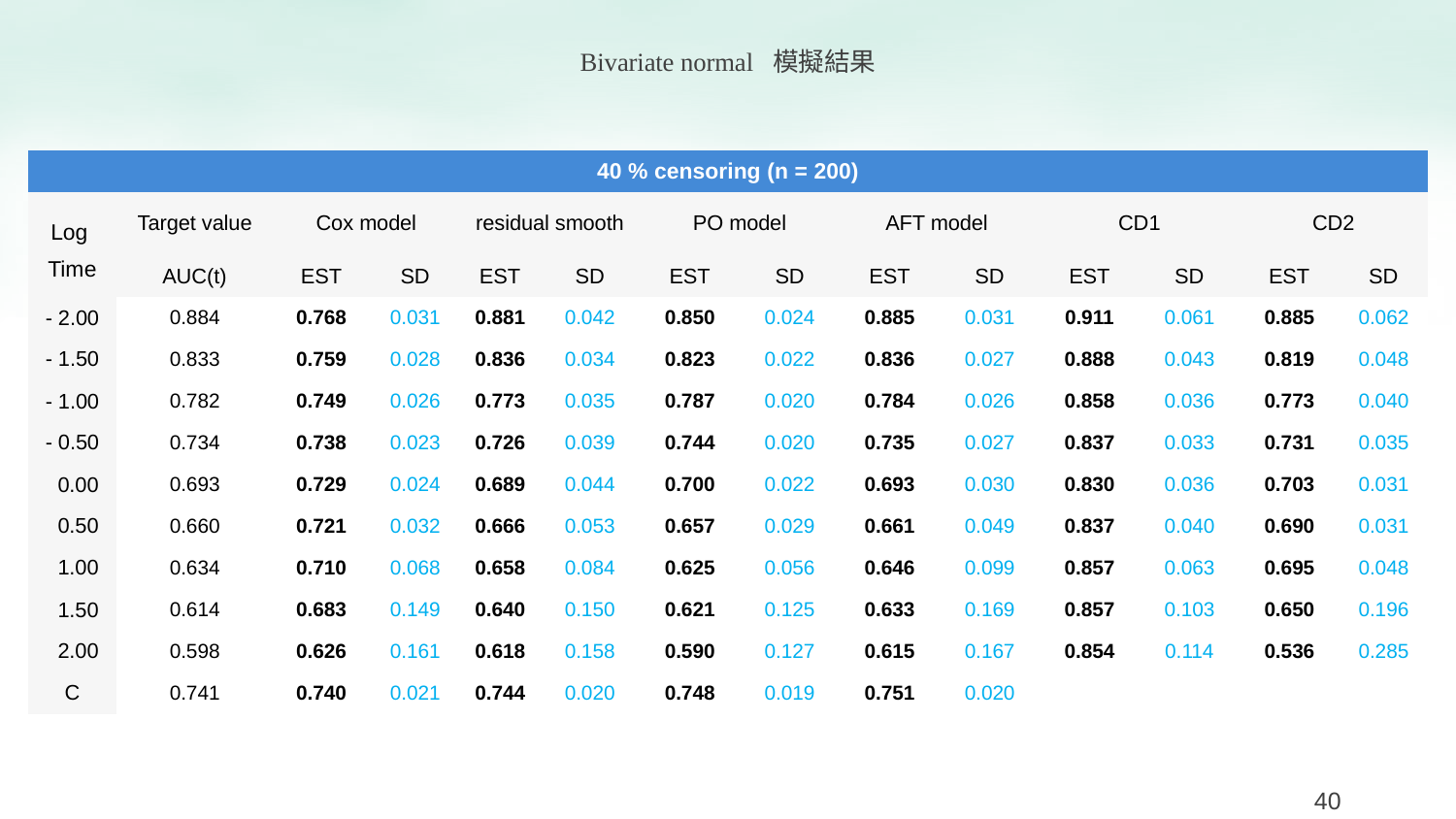

Bivariate normal 模擬結果
| 40 % censoring (n = 200) |  |  |  |  |  |  |  |  |  |  |  |  |  |
| --- | --- | --- | --- | --- | --- | --- | --- | --- | --- | --- | --- | --- | --- |
| Log Time | Target value | Cox model |  | residual smooth |  | PO model |  | AFT model |  | CD1 |  | CD2 |  |
|  | AUC(t) | EST | SD | EST | SD | EST | SD | EST | SD | EST | SD | EST | SD |
| - 2.00 | 0.884 | 0.768 | 0.031 | 0.881 | 0.042 | 0.850 | 0.024 | 0.885 | 0.031 | 0.911 | 0.061 | 0.885 | 0.062 |
| - 1.50 | 0.833 | 0.759 | 0.028 | 0.836 | 0.034 | 0.823 | 0.022 | 0.836 | 0.027 | 0.888 | 0.043 | 0.819 | 0.048 |
| - 1.00 | 0.782 | 0.749 | 0.026 | 0.773 | 0.035 | 0.787 | 0.020 | 0.784 | 0.026 | 0.858 | 0.036 | 0.773 | 0.040 |
| - 0.50 | 0.734 | 0.738 | 0.023 | 0.726 | 0.039 | 0.744 | 0.020 | 0.735 | 0.027 | 0.837 | 0.033 | 0.731 | 0.035 |
| 0.00 | 0.693 | 0.729 | 0.024 | 0.689 | 0.044 | 0.700 | 0.022 | 0.693 | 0.030 | 0.830 | 0.036 | 0.703 | 0.031 |
| 0.50 | 0.660 | 0.721 | 0.032 | 0.666 | 0.053 | 0.657 | 0.029 | 0.661 | 0.049 | 0.837 | 0.040 | 0.690 | 0.031 |
| 1.00 | 0.634 | 0.710 | 0.068 | 0.658 | 0.084 | 0.625 | 0.056 | 0.646 | 0.099 | 0.857 | 0.063 | 0.695 | 0.048 |
| 1.50 | 0.614 | 0.683 | 0.149 | 0.640 | 0.150 | 0.621 | 0.125 | 0.633 | 0.169 | 0.857 | 0.103 | 0.650 | 0.196 |
| 2.00 | 0.598 | 0.626 | 0.161 | 0.618 | 0.158 | 0.590 | 0.127 | 0.615 | 0.167 | 0.854 | 0.114 | 0.536 | 0.285 |
| C | 0.741 | 0.740 | 0.021 | 0.744 | 0.020 | 0.748 | 0.019 | 0.751 | 0.020 |  |  |  |  |
40